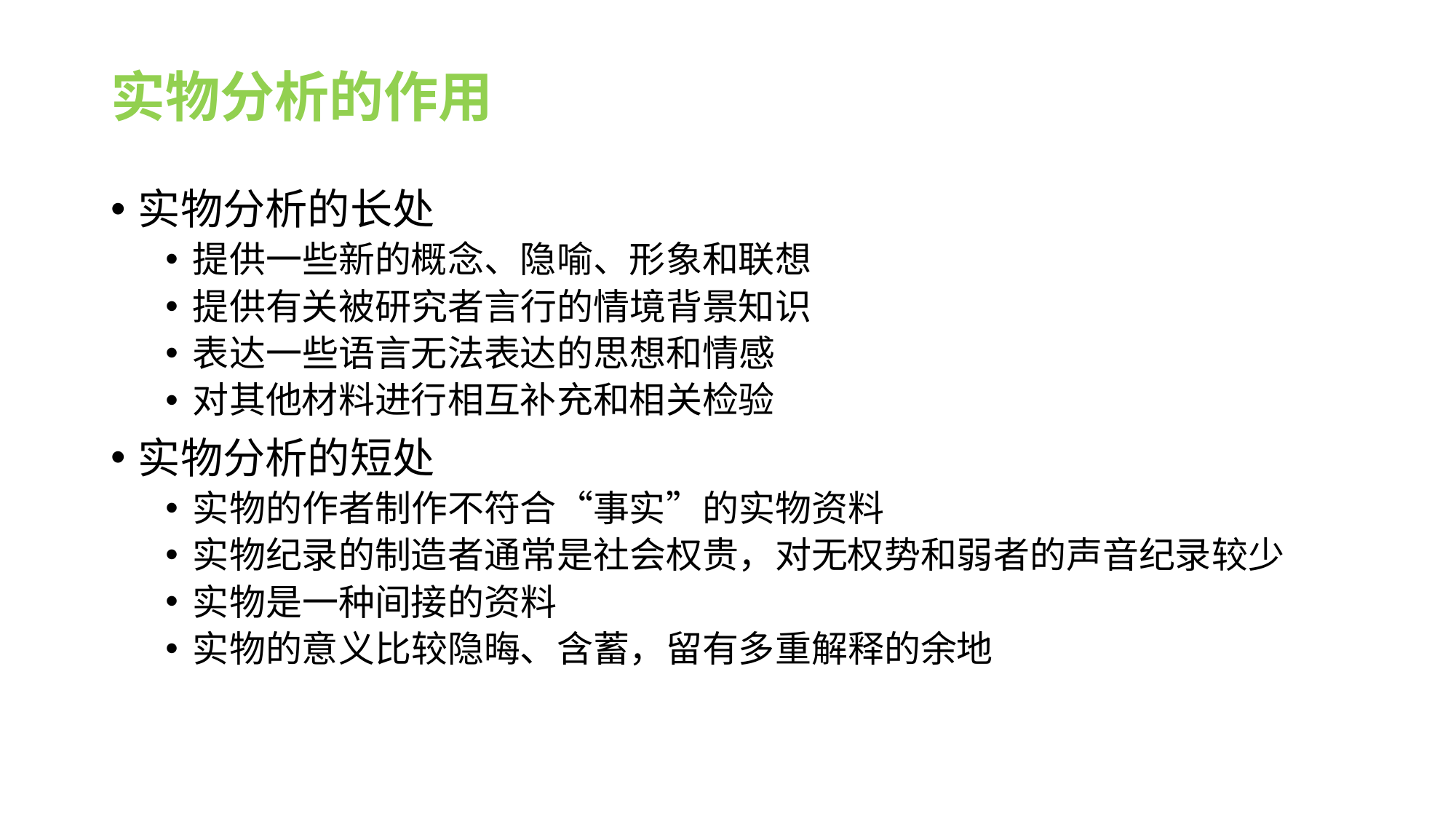

# 实物分析的作用
实物分析的长处
提供一些新的概念、隐喻、形象和联想
提供有关被研究者言行的情境背景知识
表达一些语言无法表达的思想和情感
对其他材料进行相互补充和相关检验
实物分析的短处
实物的作者制作不符合“事实”的实物资料
实物纪录的制造者通常是社会权贵，对无权势和弱者的声音纪录较少
实物是一种间接的资料
实物的意义比较隐晦、含蓄，留有多重解释的余地